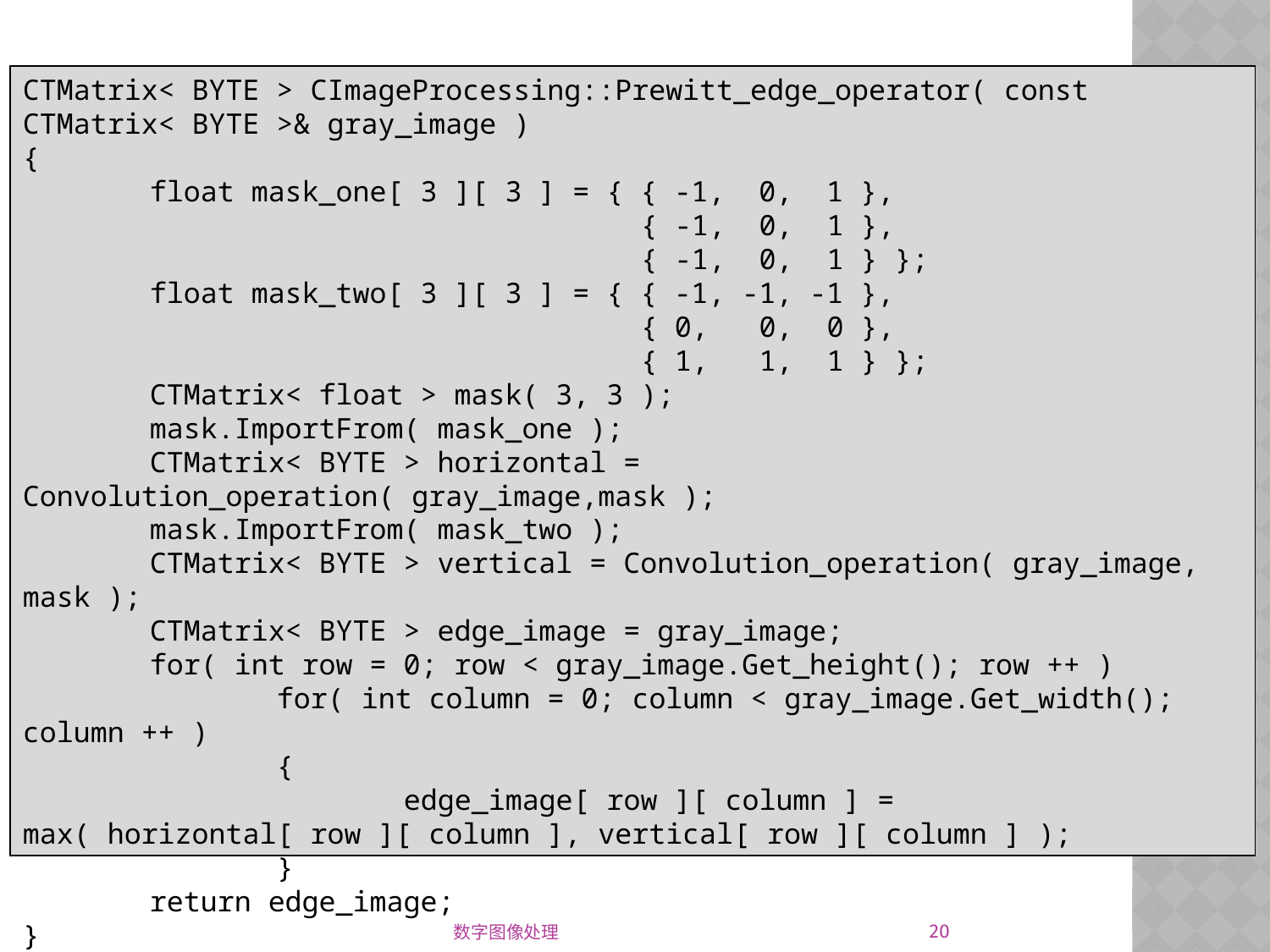

#
CTMatrix< BYTE > CImageProcessing::Prewitt_edge_operator( const CTMatrix< BYTE >& gray_image )
{
	float mask_one[ 3 ][ 3 ] = { { -1,  0,  1 },
	                             { -1,  0,  1 },
	                             { -1,  0,  1 } };
	float mask_two[ 3 ][ 3 ] = { { -1, -1, -1 },
	                             { 0,   0,  0 },
	                             { 1,   1,  1 } };
	CTMatrix< float > mask( 3, 3 );
	mask.ImportFrom( mask_one );
	CTMatrix< BYTE > horizontal = Convolution_operation( gray_image,mask );
	mask.ImportFrom( mask_two );
	CTMatrix< BYTE > vertical = Convolution_operation( gray_image, mask );
	CTMatrix< BYTE > edge_image = gray_image;
	for( int row = 0; row < gray_image.Get_height(); row ++ )
		for( int column = 0; column < gray_image.Get_width(); column ++ )
		{
			edge_image[ row ][ column ] = max( horizontal[ row ][ column ], vertical[ row ][ column ] );
		}
	return edge_image;
}

20
数字图像处理